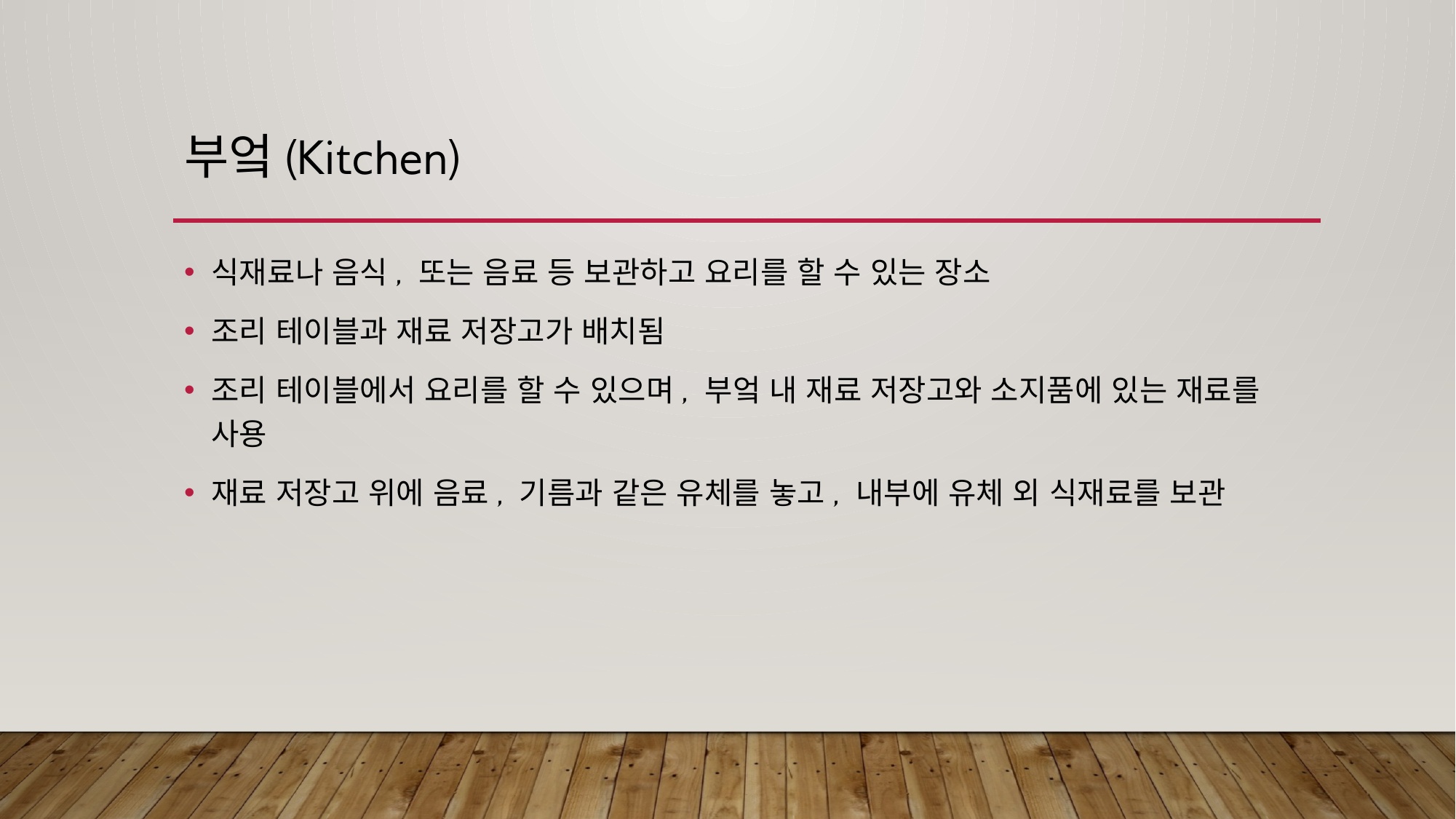

# 부엌(Kitchen)
식재료나 음식, 또는 음료 등 보관하고 요리를 할 수 있는 장소
조리 테이블과 재료 저장고가 배치됨
조리 테이블에서 요리를 할 수 있으며, 부엌 내 재료 저장고와 소지품에 있는 재료를 사용
재료 저장고 위에 음료, 기름과 같은 유체를 놓고, 내부에 유체 외 식재료를 보관